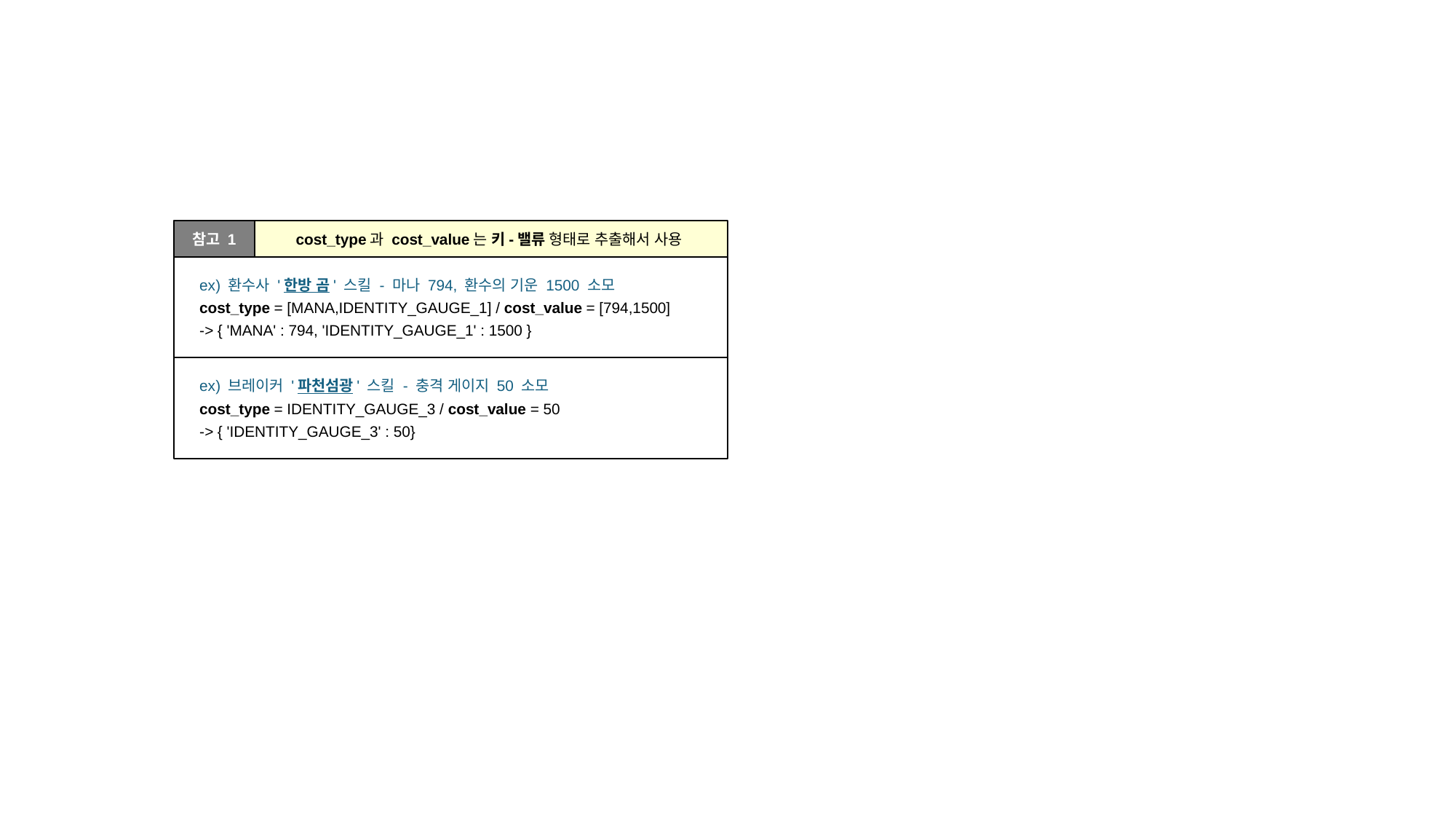

참고 1
cost_type과 cost_value는 키-밸류 형태로 추출해서 사용
ex) 환수사 '한방 곰' 스킬 - 마나 794, 환수의 기운 1500 소모
cost_type = [MANA,IDENTITY_GAUGE_1] / cost_value = [794,1500]
-> { 'MANA' : 794, 'IDENTITY_GAUGE_1' : 1500 }
ex) 브레이커 '파천섬광' 스킬 - 충격 게이지 50 소모
cost_type = IDENTITY_GAUGE_3 / cost_value = 50
-> { 'IDENTITY_GAUGE_3' : 50}